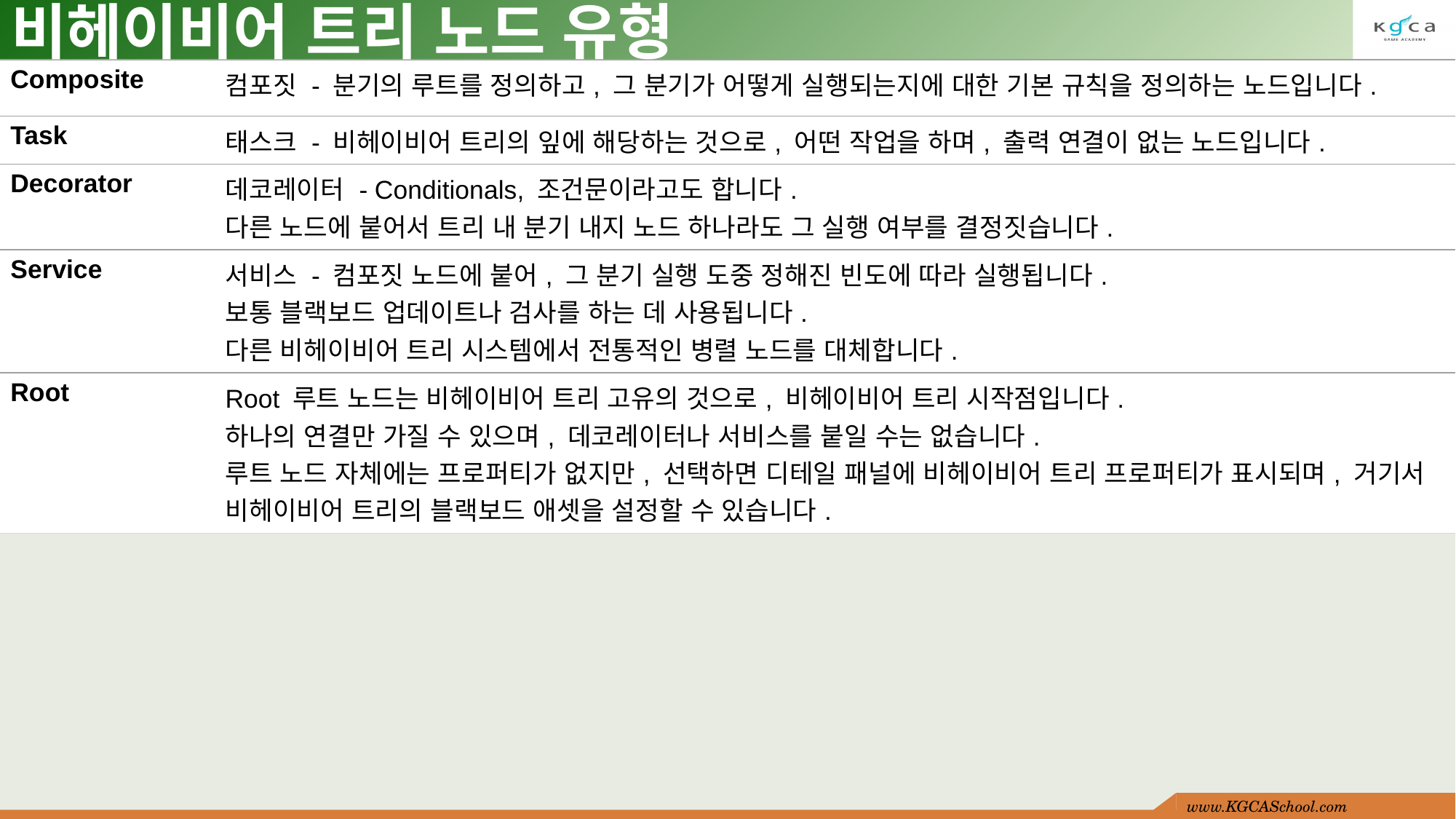

# 비헤이비어 트리 노드 유형
| Composite | 컴포짓 - 분기의 루트를 정의하고, 그 분기가 어떻게 실행되는지에 대한 기본 규칙을 정의하는 노드입니다. |
| --- | --- |
| Task | 태스크 - 비헤이비어 트리의 잎에 해당하는 것으로, 어떤 작업을 하며, 출력 연결이 없는 노드입니다. |
| Decorator | 데코레이터 - Conditionals, 조건문이라고도 합니다. 다른 노드에 붙어서 트리 내 분기 내지 노드 하나라도 그 실행 여부를 결정짓습니다. |
| Service | 서비스 - 컴포짓 노드에 붙어, 그 분기 실행 도중 정해진 빈도에 따라 실행됩니다. 보통 블랙보드 업데이트나 검사를 하는 데 사용됩니다. 다른 비헤이비어 트리 시스템에서 전통적인 병렬 노드를 대체합니다. |
| Root | Root 루트 노드는 비헤이비어 트리 고유의 것으로, 비헤이비어 트리 시작점입니다. 하나의 연결만 가질 수 있으며, 데코레이터나 서비스를 붙일 수는 없습니다. 루트 노드 자체에는 프로퍼티가 없지만, 선택하면 디테일 패널에 비헤이비어 트리 프로퍼티가 표시되며, 거기서 비헤이비어 트리의 블랙보드 애셋을 설정할 수 있습니다. |